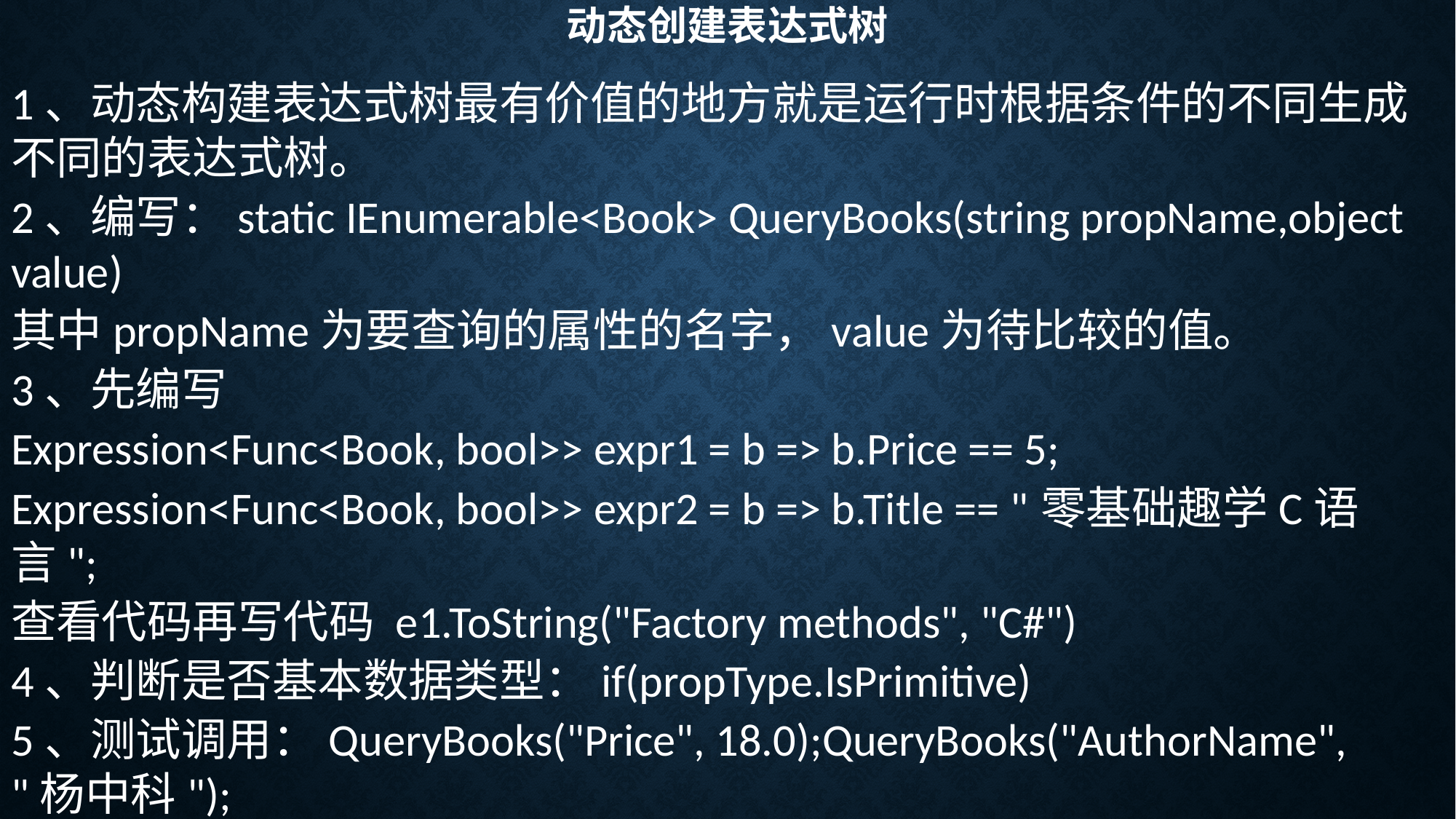

# 动态创建表达式树
1、动态构建表达式树最有价值的地方就是运行时根据条件的不同生成不同的表达式树。
2、编写：static IEnumerable<Book> QueryBooks(string propName,object value)
其中propName为要查询的属性的名字，value为待比较的值。
3、先编写
Expression<Func<Book, bool>> expr1 = b => b.Price == 5;
Expression<Func<Book, bool>> expr2 = b => b.Title == "零基础趣学C语言";
查看代码再写代码 e1.ToString("Factory methods", "C#")
4、判断是否基本数据类型：if(propType.IsPrimitive)
5、测试调用：QueryBooks("Price", 18.0);QueryBooks("AuthorName", "杨中科");